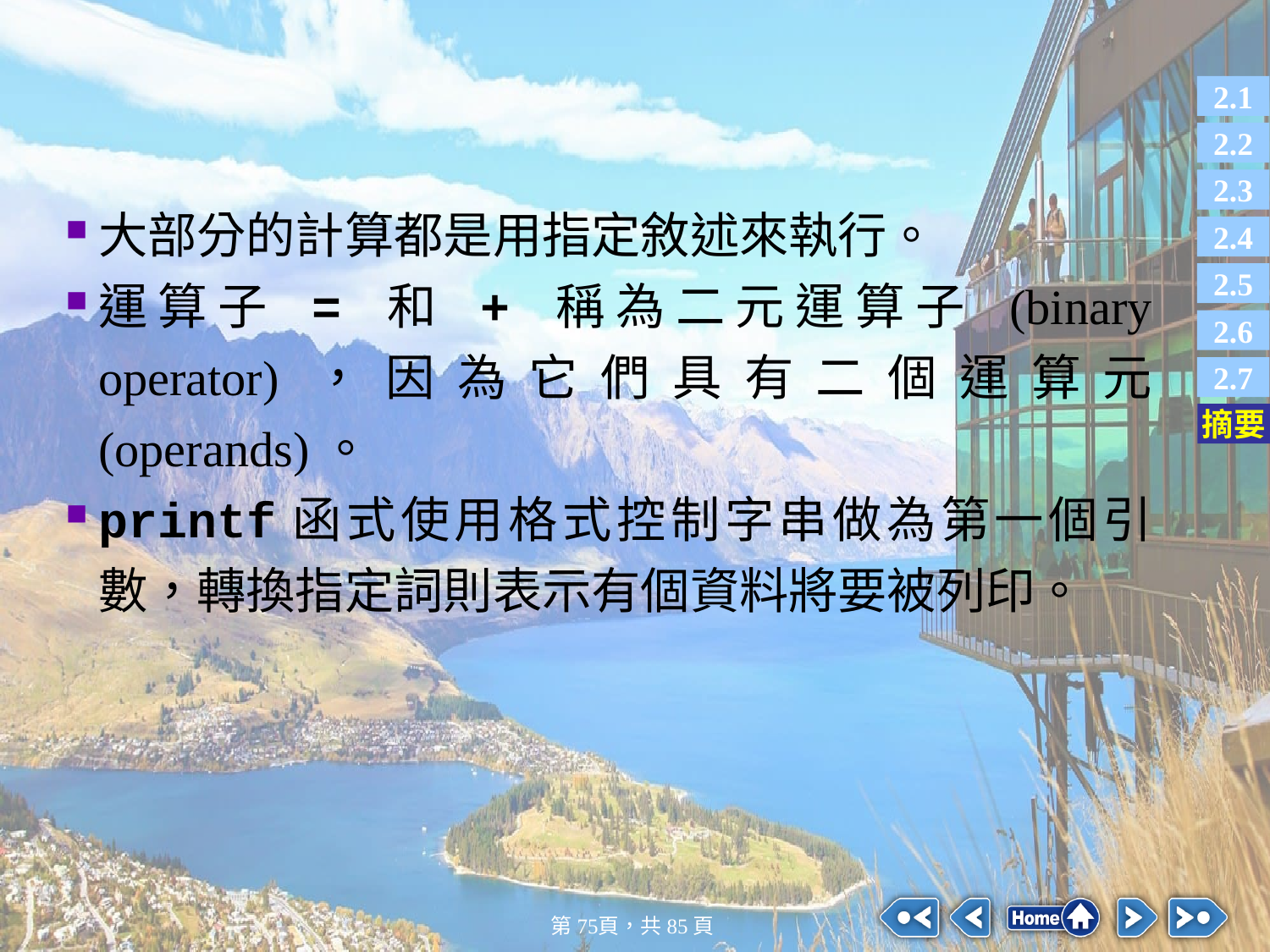

#
大部分的計算都是用指定敘述來執行。
運算子 = 和 + 稱為二元運算子 (binary operator)，因為它們具有二個運算元 (operands)。
printf函式使用格式控制字串做為第一個引數，轉換指定詞則表示有個資料將要被列印。